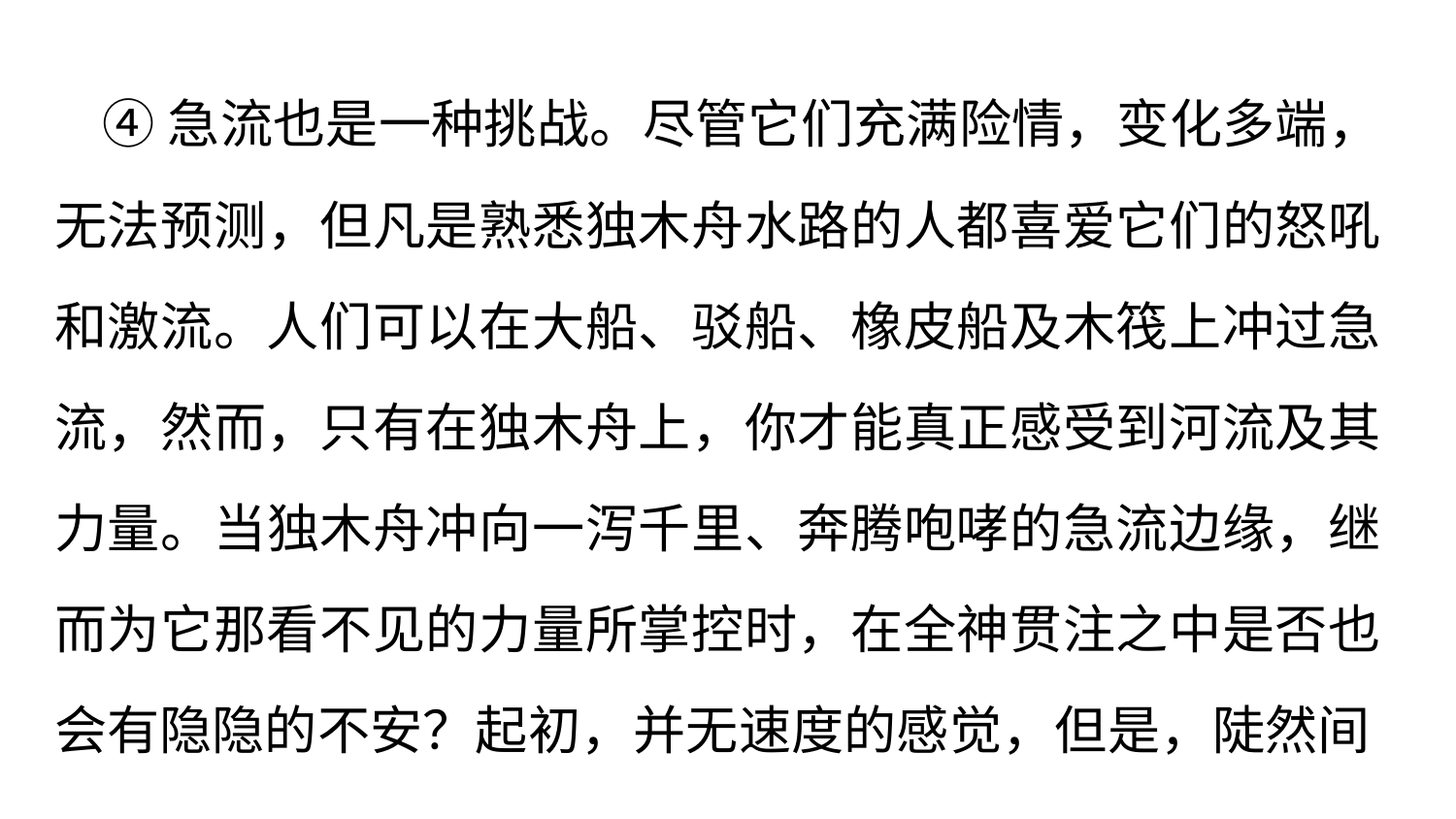

④急流也是一种挑战。尽管它们充满险情，变化多端，无法预测，但凡是熟悉独木舟水路的人都喜爱它们的怒吼和激流。人们可以在大船、驳船、橡皮船及木筏上冲过急流，然而，只有在独木舟上，你才能真正感受到河流及其力量。当独木舟冲向一泻千里、奔腾咆哮的急流边缘，继而为它那看不见的力量所掌控时，在全神贯注之中是否也会有隐隐的不安？起初，并无速度的感觉，但是，陡然间